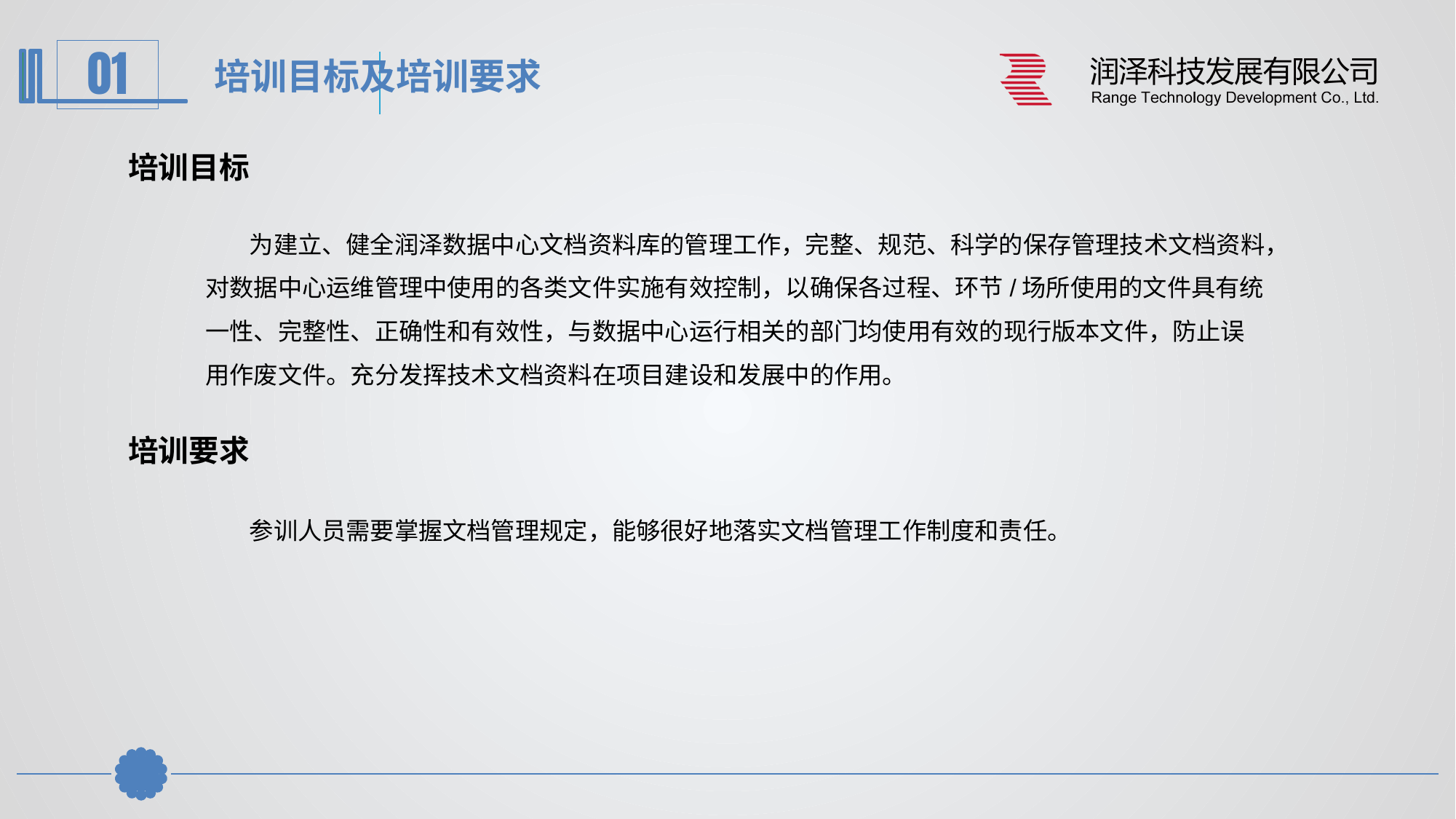

培训目标及培训要求
培训目标
       为建立、健全润泽数据中心文档资料库的管理工作，完整、规范、科学的保存管理技术文档资料，对数据中心运维管理中使用的各类文件实施有效控制，以确保各过程、环节/场所使用的文件具有统一性、完整性、正确性和有效性，与数据中心运行相关的部门均使用有效的现行版本文件，防止误用作废文件。充分发挥技术文档资料在项目建设和发展中的作用。
培训要求
       参训人员需要掌握文档管理规定，能够很好地落实文档管理工作制度和责任。
3